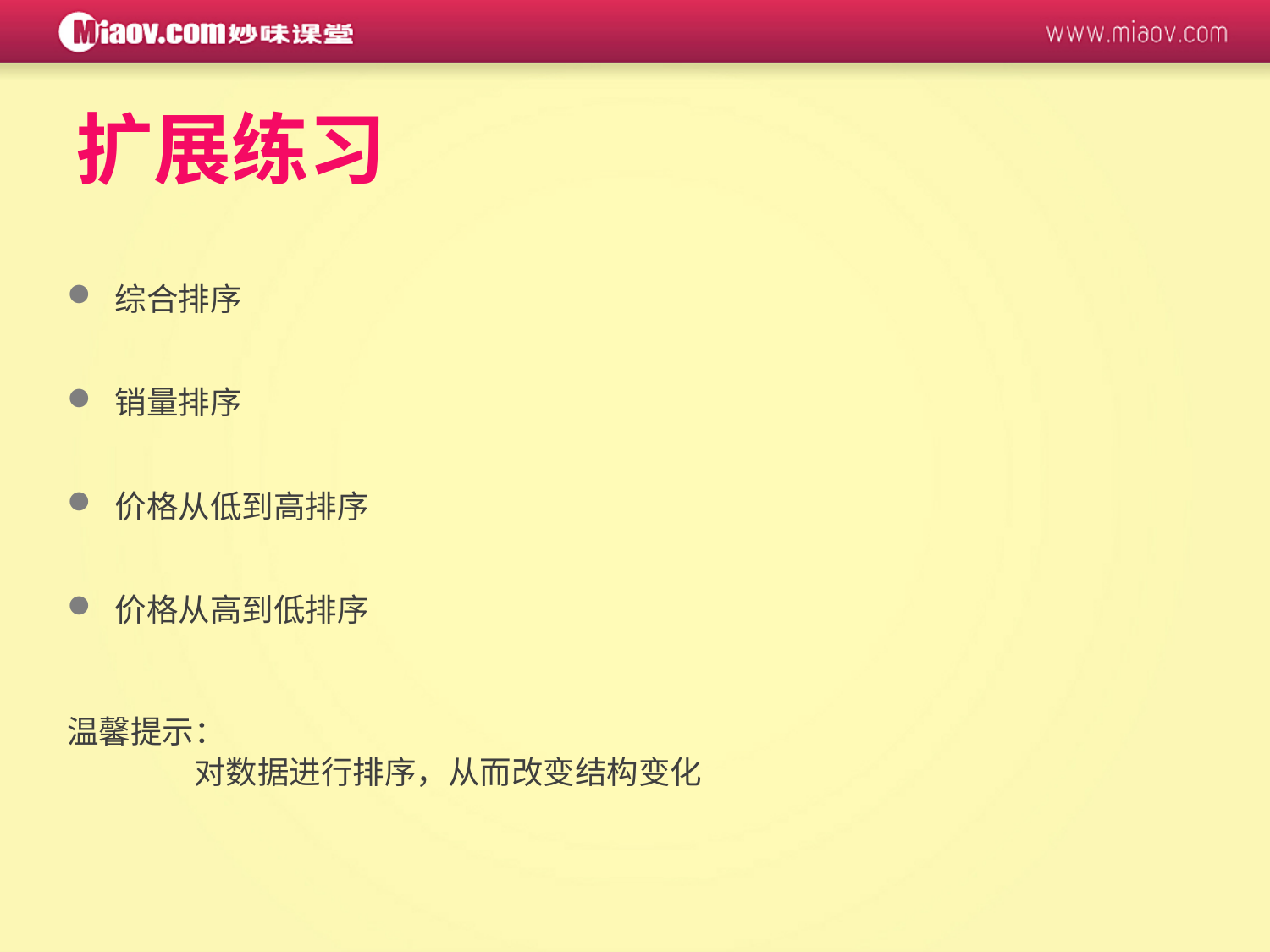

# 扩展练习

综合排序

销量排序

价格从低到高排序

价格从高到低排序

温馨提示：
	对数据进行排序，从而改变结构变化